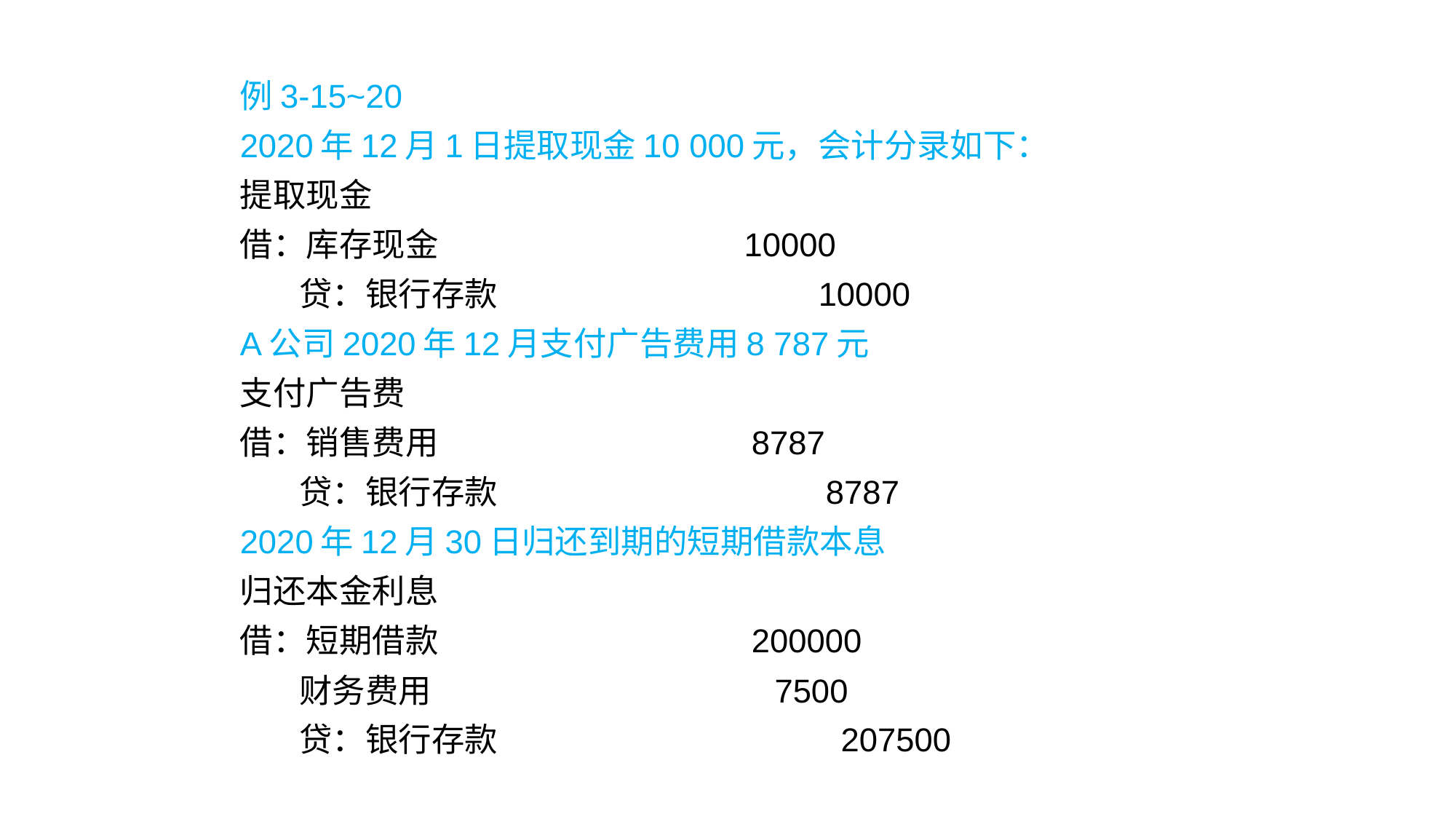

例3-15~20
2020年12月1日提取现金10 000元，会计分录如下：
提取现金
借：库存现金                                        10000
       贷：银行存款                                          10000
A公司2020年12月支付广告费用8 787元
支付广告费
借：销售费用                                         8787
       贷：银行存款                                           8787
2020年12月30日归还到期的短期借款本息
归还本金利息
借：短期借款                                         200000
       财务费用                                             7500
       贷：银行存款                                             207500